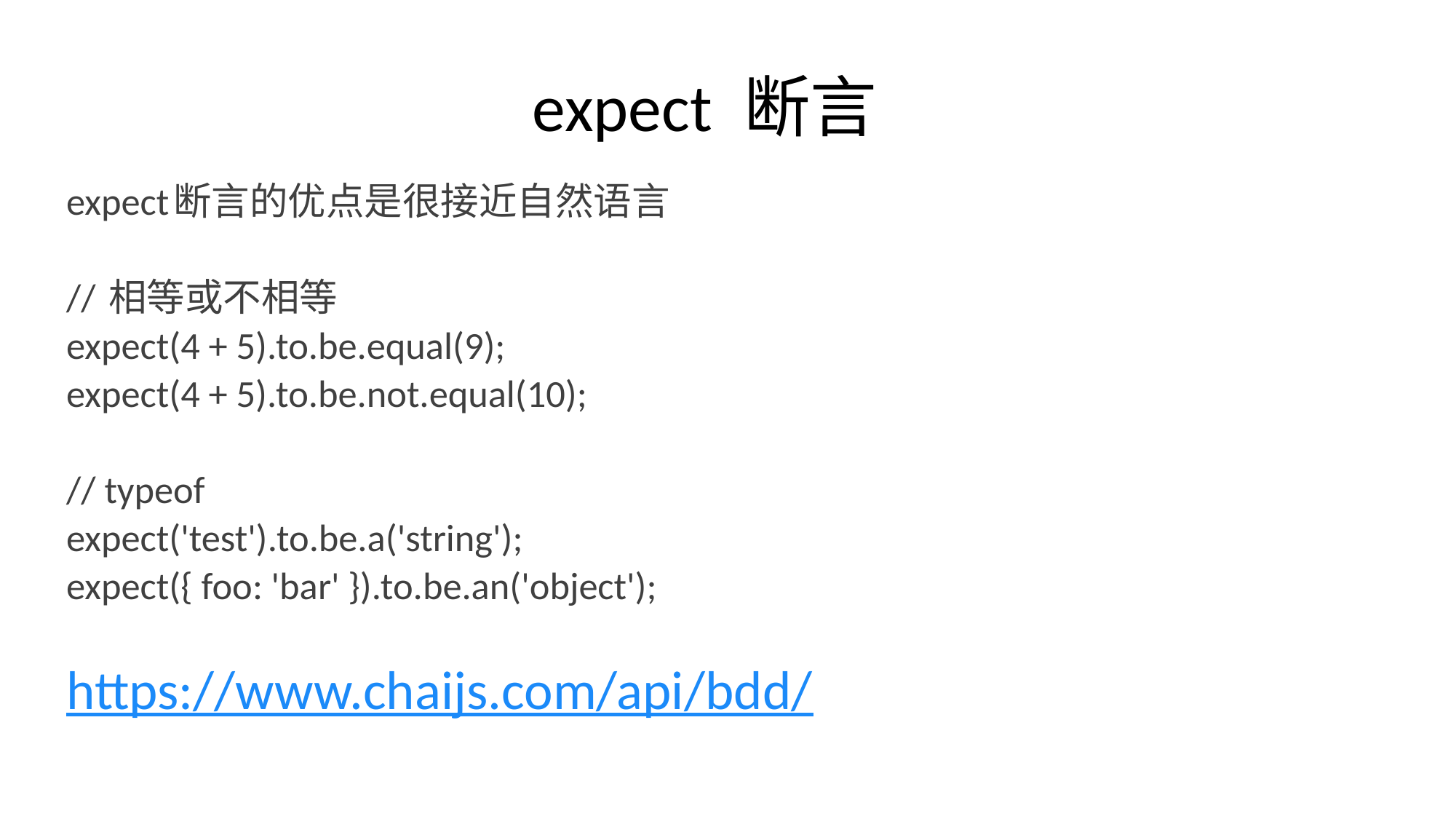

# expect 断言

expect断言的优点是很接近自然语言

// 相等或不相等
expect(4 + 5).to.be.equal(9);
expect(4 + 5).to.be.not.equal(10);

// typeof
expect('test').to.be.a('string');
expect({ foo: 'bar' }).to.be.an('object');

https://www.chaijs.com/api/bdd/